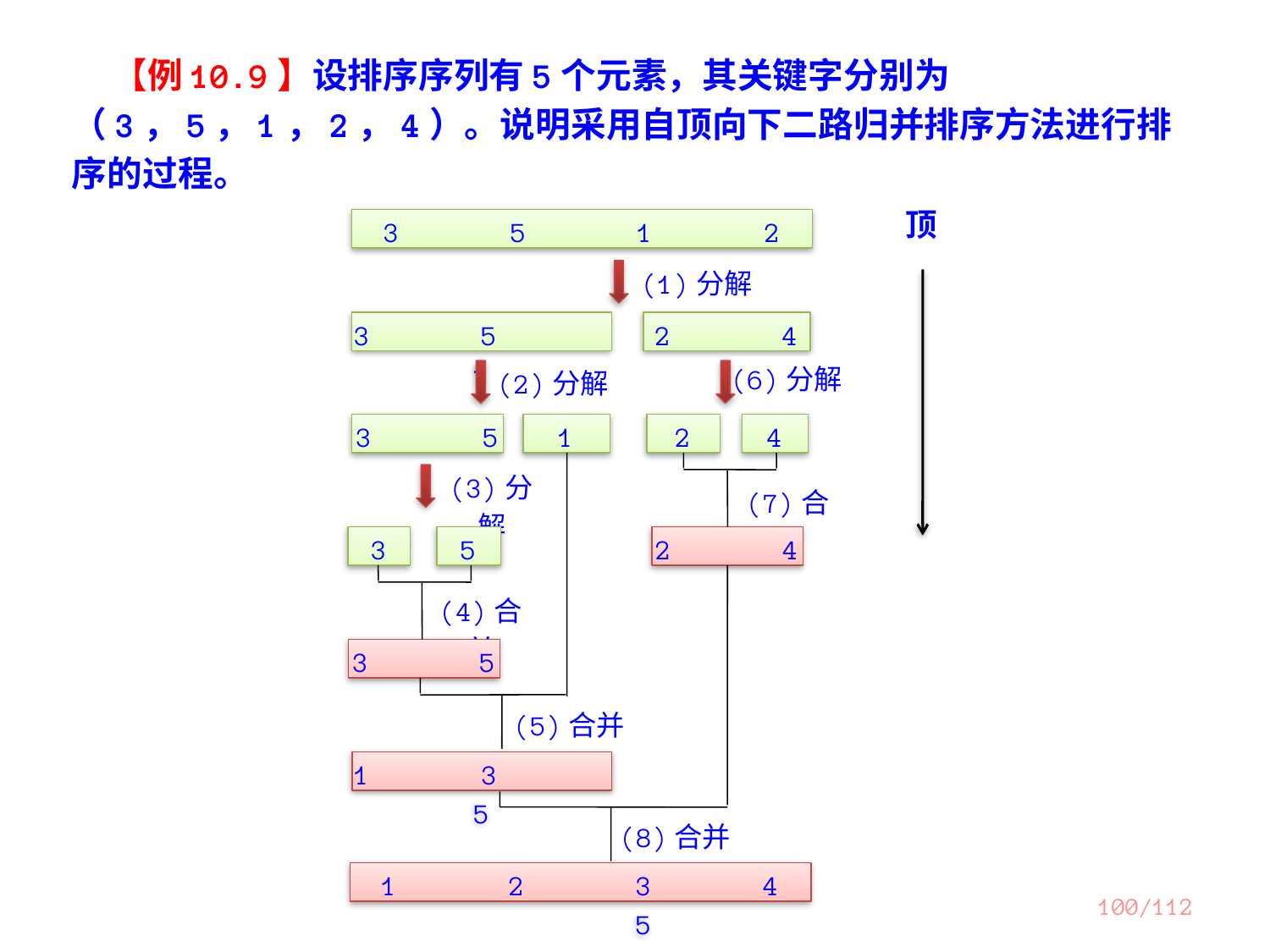

【例10.9】设排序序列有5个元素，其关键字分别为（3，5，1，2，4）。说明采用自顶向下二路归并排序方法进行排序的过程。
顶
3	5	1	2	4

(1)分解
3	5	1
2	4
(6)分解

2
4

(2)分解
3	5
1

(5)合并
1	3	5

(7)合并
2	4

(3)分解
3
5

(4)合并
3	5

(8)合并
1	2	3	4	5
100/112